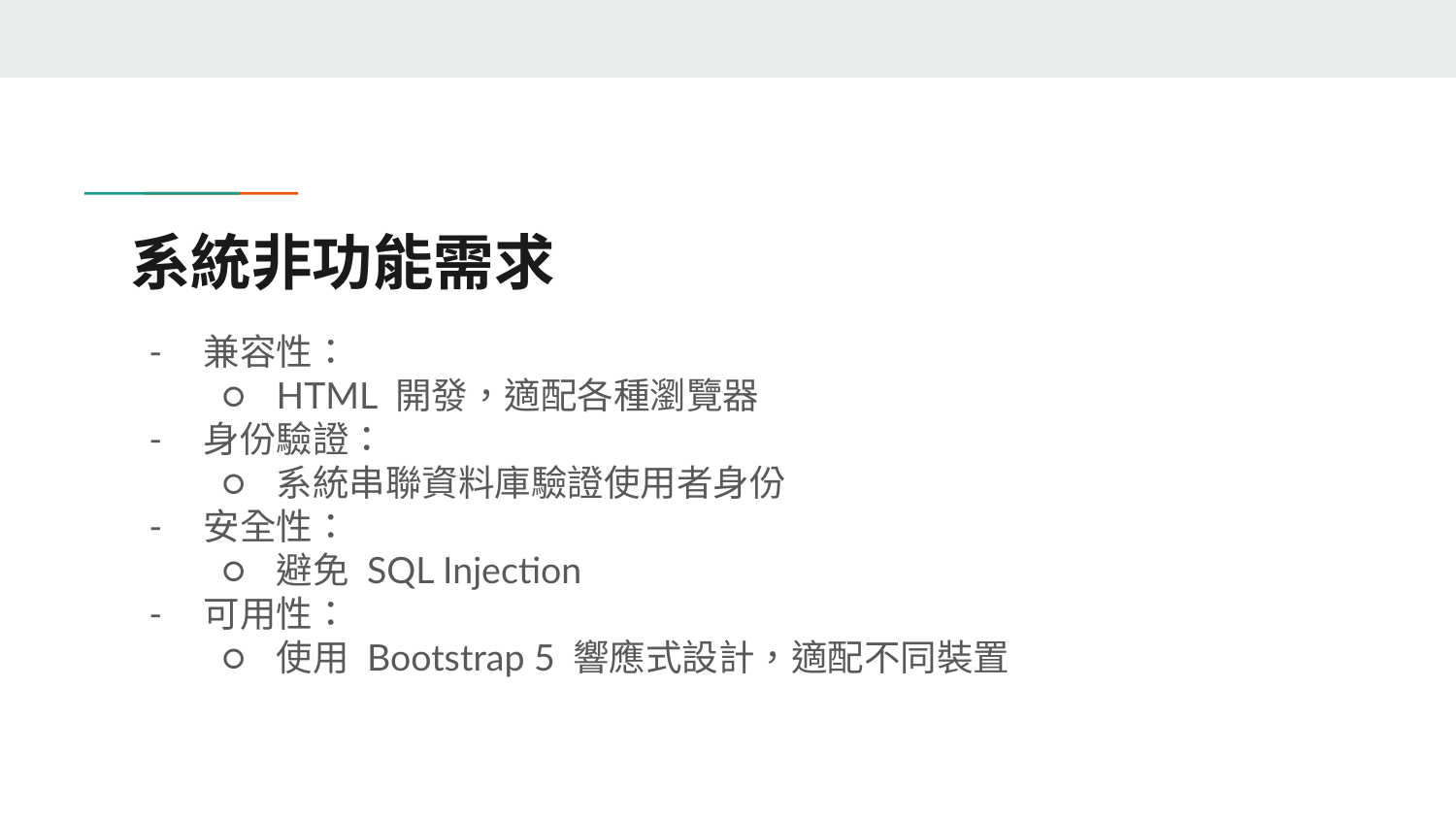

# 系統非功能需求
兼容性：
HTML 開發，適配各種瀏覽器
身份驗證：
系統串聯資料庫驗證使用者身份
安全性：
避免 SQL Injection
可用性：
使用 Bootstrap 5 響應式設計，適配不同裝置